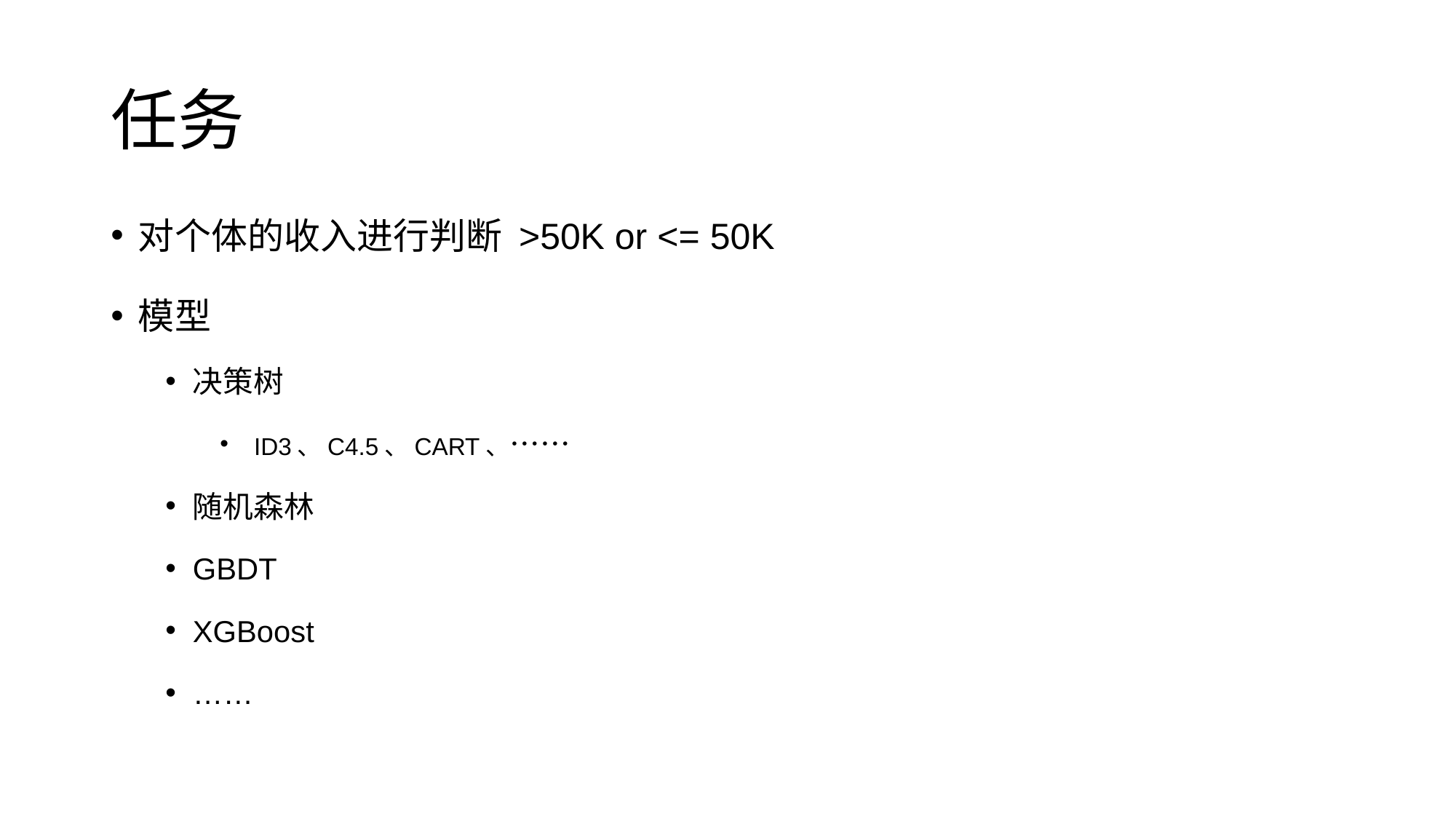

# 任务
对个体的收入进行判断 >50K or <= 50K
模型
决策树
 ID3、C4.5、CART、……
随机森林
GBDT
XGBoost
……